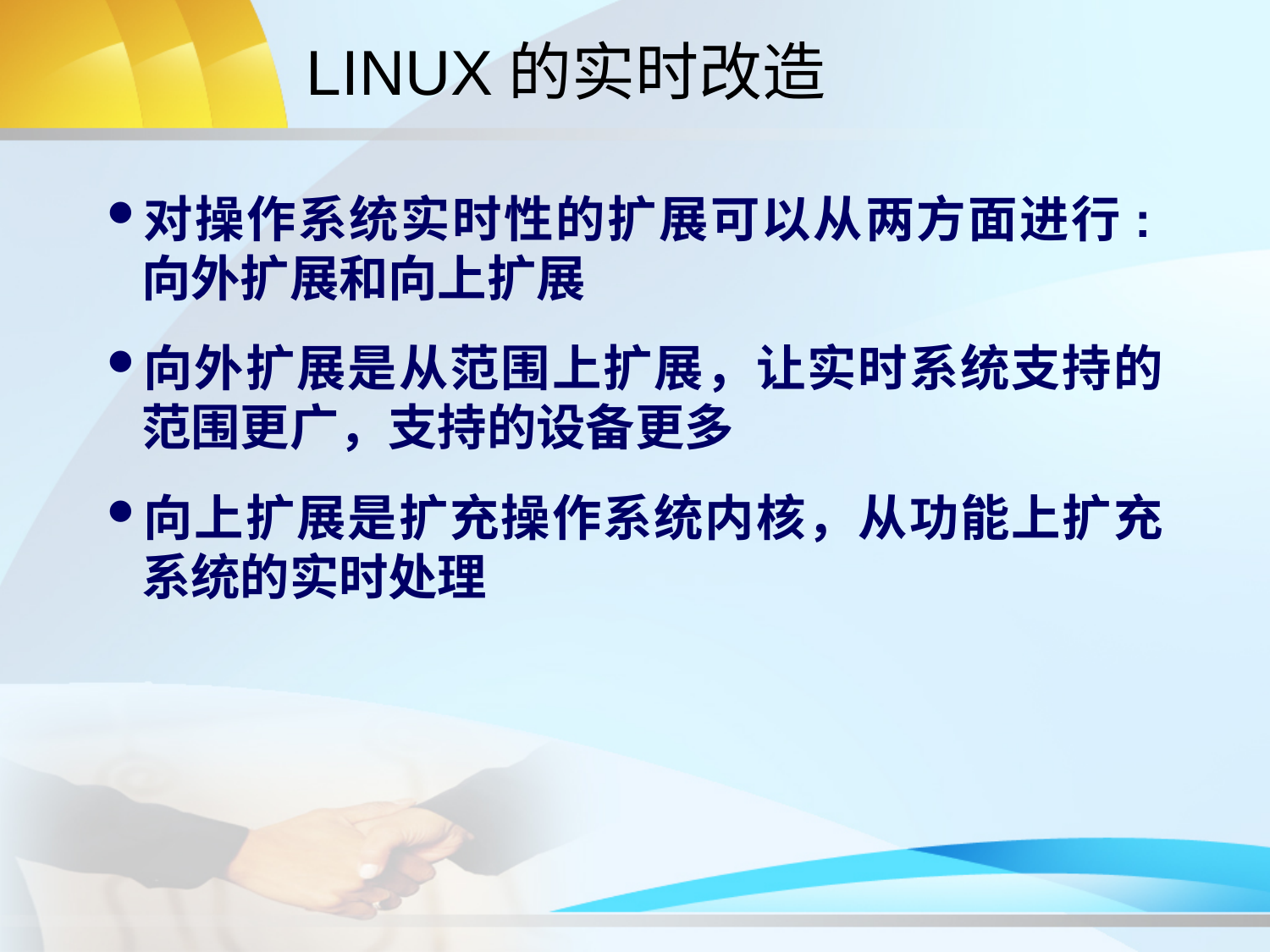

# LINUX的实时改造
对操作系统实时性的扩展可以从两方面进行:向外扩展和向上扩展
向外扩展是从范围上扩展，让实时系统支持的范围更广，支持的设备更多
向上扩展是扩充操作系统内核，从功能上扩充系统的实时处理